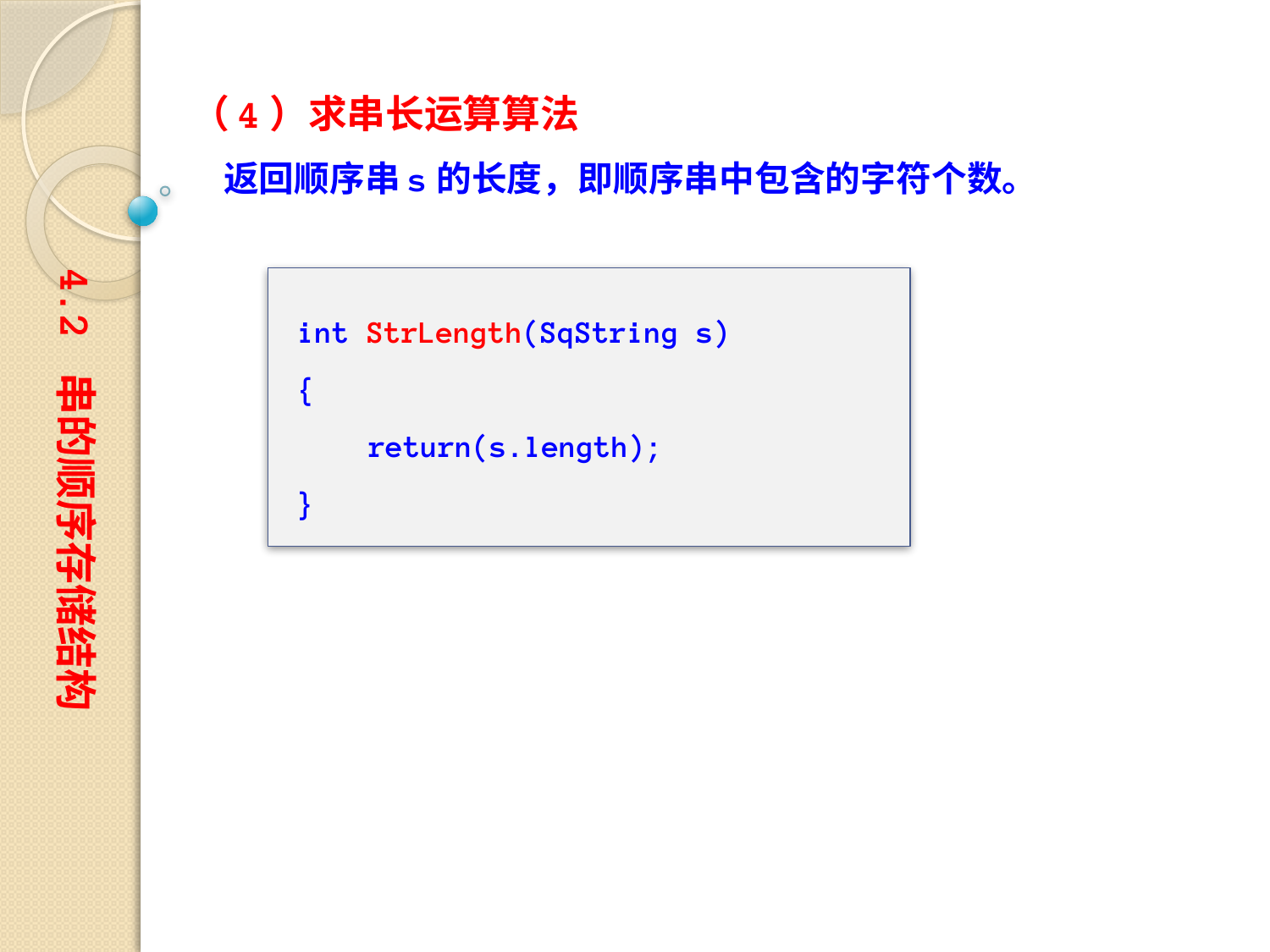

（4）求串长运算算法
   返回顺序串s的长度，即顺序串中包含的字符个数。
4.2 串的顺序存储结构
int StrLength(SqString s)
{
　　return(s.length);
}